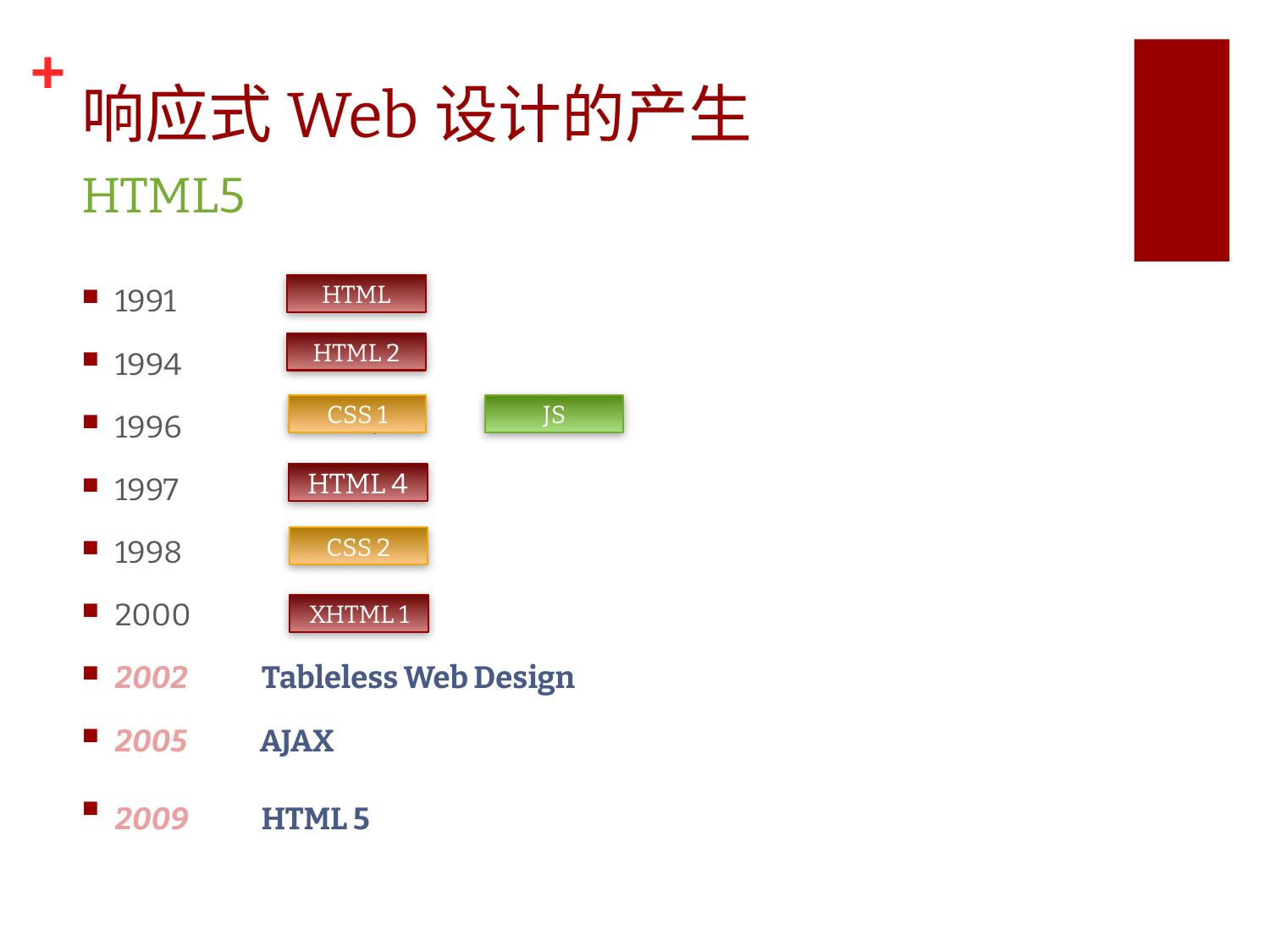

# 响应式Web设计的产生
HTML5

1991
1994
1996                              +
1997
1998
2000
2002            Tableless Web Design
2005            AJAX
2009            HTML 5
HTML
HTML 2
CSS 1
JS
HTML 4
CSS 2
XHTML 1